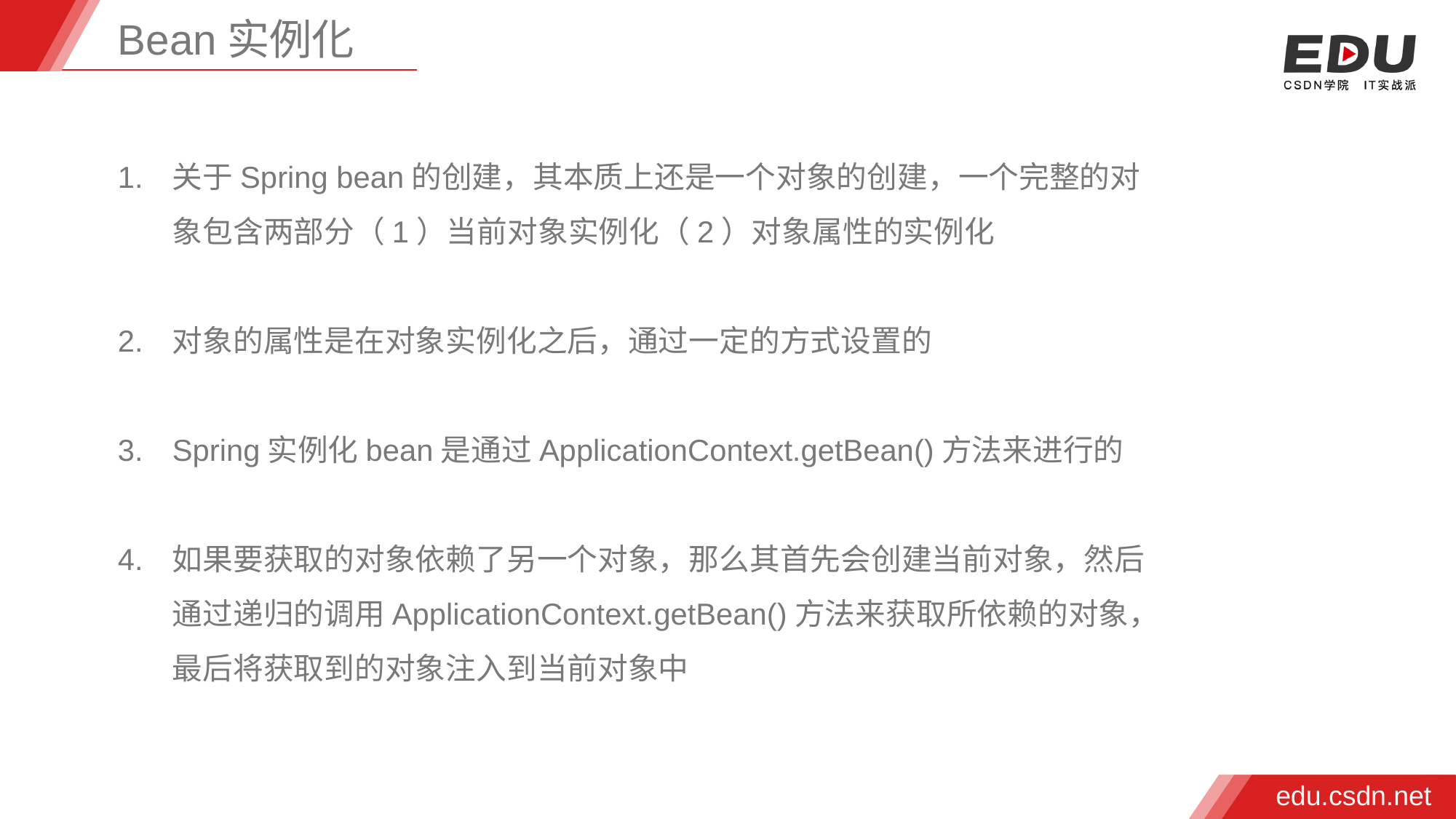

Bean实例化
关于Spring bean的创建，其本质上还是一个对象的创建，一个完整的对象包含两部分（1）当前对象实例化（2）对象属性的实例化

对象的属性是在对象实例化之后，通过一定的方式设置的

Spring实例化bean是通过ApplicationContext.getBean()方法来进行的

如果要获取的对象依赖了另一个对象，那么其首先会创建当前对象，然后通过递归的调用ApplicationContext.getBean()方法来获取所依赖的对象，最后将获取到的对象注入到当前对象中
edu.csdn.net